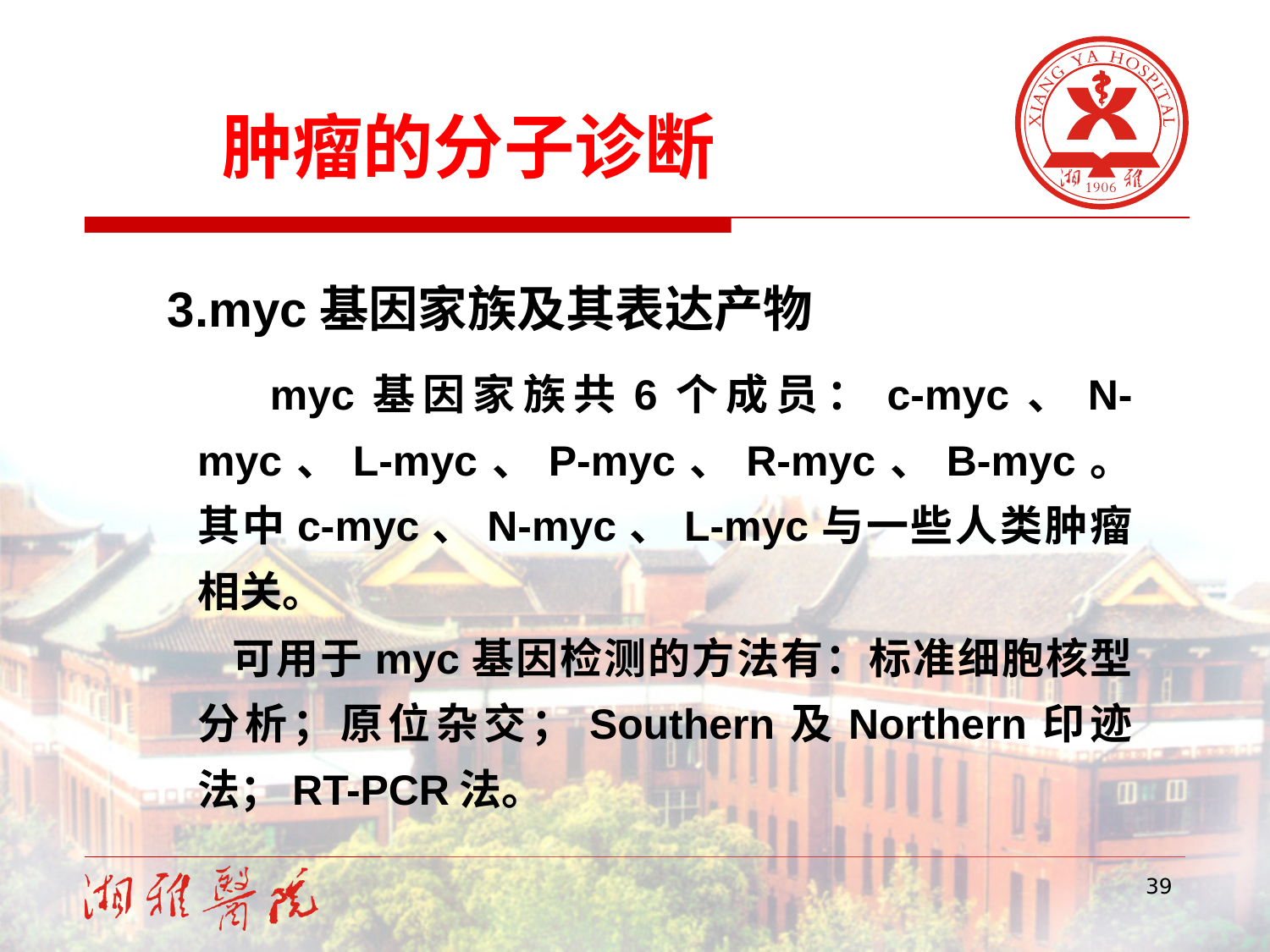

肿瘤的分子诊断
3.myc基因家族及其表达产物
    myc基因家族共6个成员：c-myc、N-myc、L-myc、P-myc、R-myc、B-myc。其中c-myc、N-myc、L-myc与一些人类肿瘤相关。
  可用于myc基因检测的方法有：标准细胞核型分析；原位杂交；Southern及Northern印迹法；RT-PCR法。
39